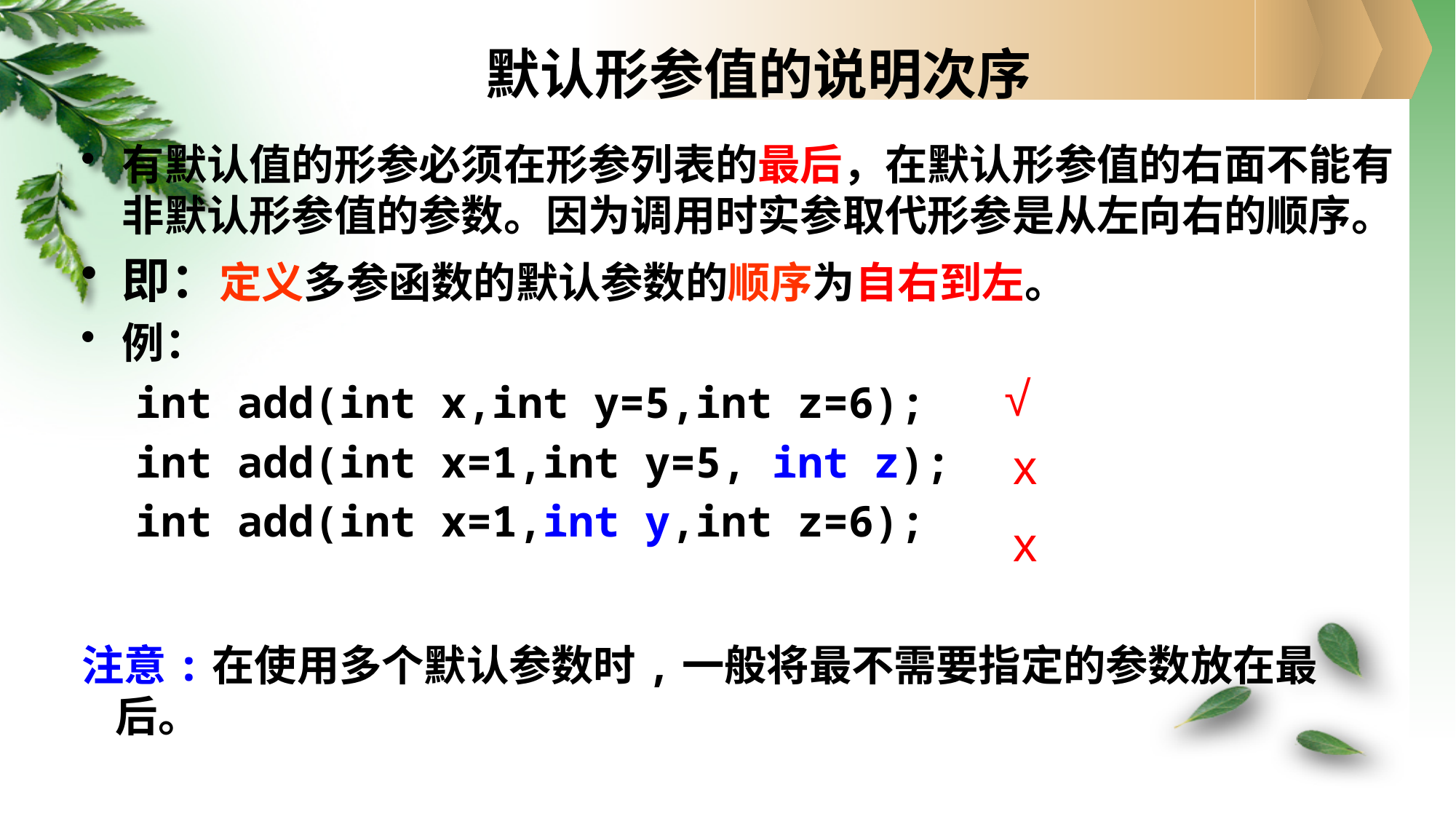

# 默认形参值的说明次序
有默认值的形参必须在形参列表的最后，在默认形参值的右面不能有非默认形参值的参数。因为调用时实参取代形参是从左向右的顺序。
即：定义多参函数的默认参数的顺序为自右到左。
例：
int add(int x,int y=5,int z=6);
int add(int x=1,int y=5, int z);
int add(int x=1,int y,int z=6);
√
x
x
注意:在使用多个默认参数时,一般将最不需要指定的参数放在最后。